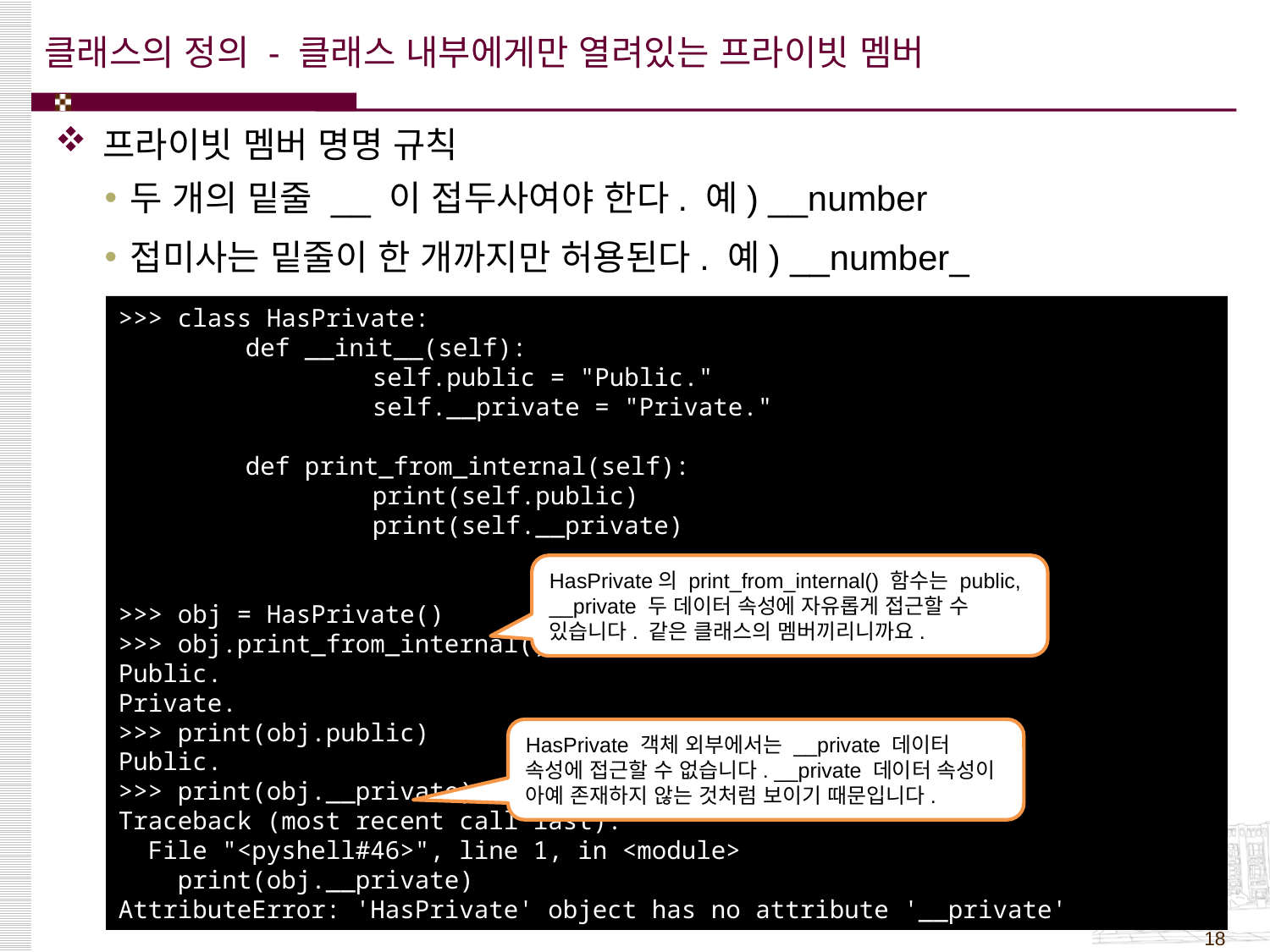

# 클래스의 정의 - 클래스 내부에게만 열려있는 프라이빗 멤버
프라이빗 멤버 명명 규칙
두 개의 밑줄 __ 이 접두사여야 한다. 예) __number
접미사는 밑줄이 한 개까지만 허용된다. 예) __number_
접미사의 밑줄이 두 개 이상이면 퍼블릭 멤버로 간주합니다. 예) __number__
>>> class HasPrivate:
	def __init__(self):
		self.public = "Public."
		self.__private = "Private."

	def print_from_internal(self):
		print(self.public)
		print(self.__private)

>>> obj = HasPrivate()
>>> obj.print_from_internal()
Public.
Private.
>>> print(obj.public)
Public.
>>> print(obj.__private)
Traceback (most recent call last):
  File "<pyshell#46>", line 1, in <module>
    print(obj.__private)
AttributeError: 'HasPrivate' object has no attribute '__private'
HasPrivate의 print_from_internal() 함수는 public, __private 두 데이터 속성에 자유롭게 접근할 수 있습니다. 같은 클래스의 멤버끼리니까요.
HasPrivate 객체 외부에서는 __private 데이터 속성에 접근할 수 없습니다. __private 데이터 속성이 아예 존재하지 않는 것처럼 보이기 때문입니다.